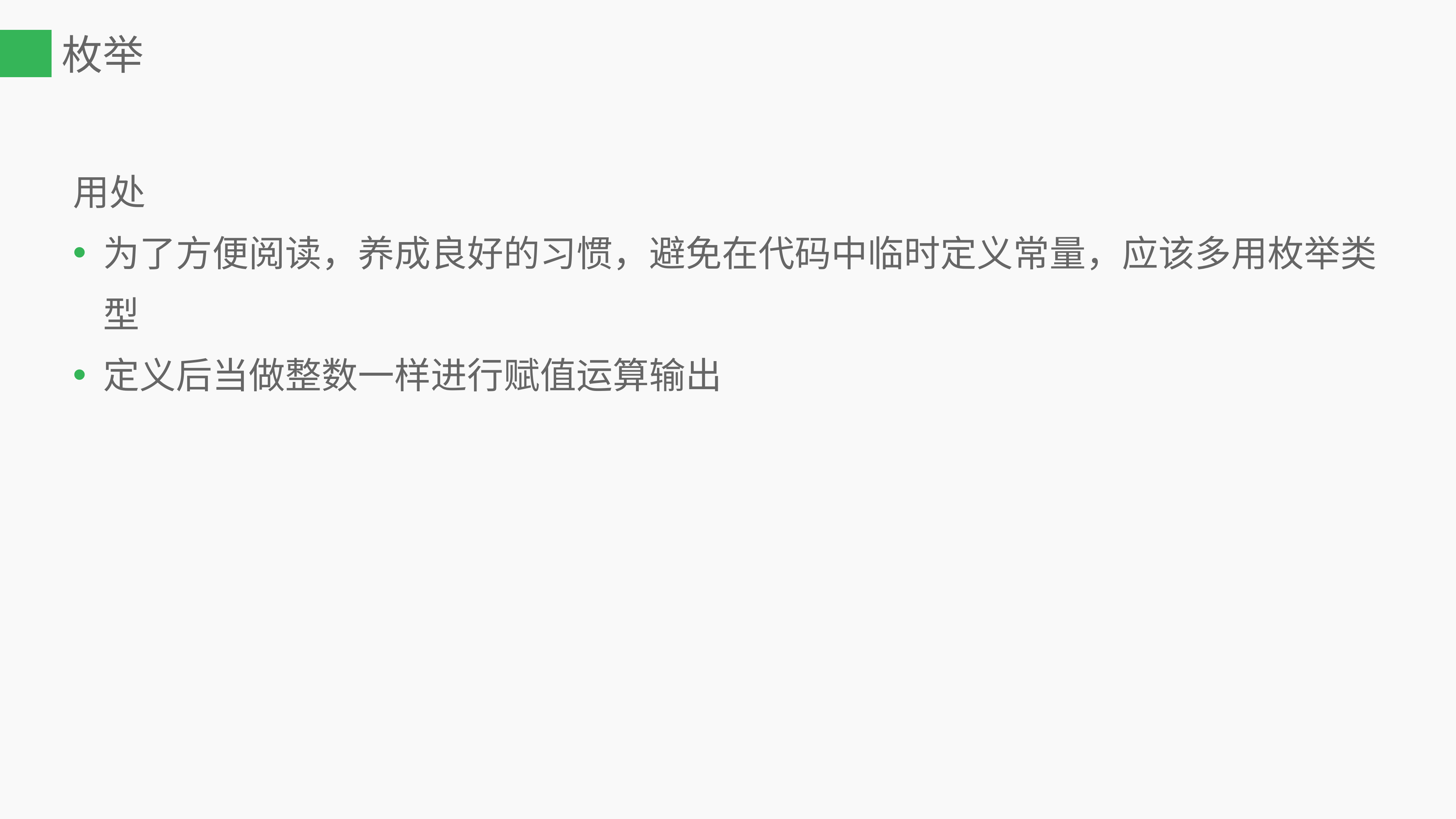

# 枚举
用处
为了方便阅读，养成良好的习惯，避免在代码中临时定义常量，应该多用枚举类型
定义后当做整数一样进行赋值运算输出